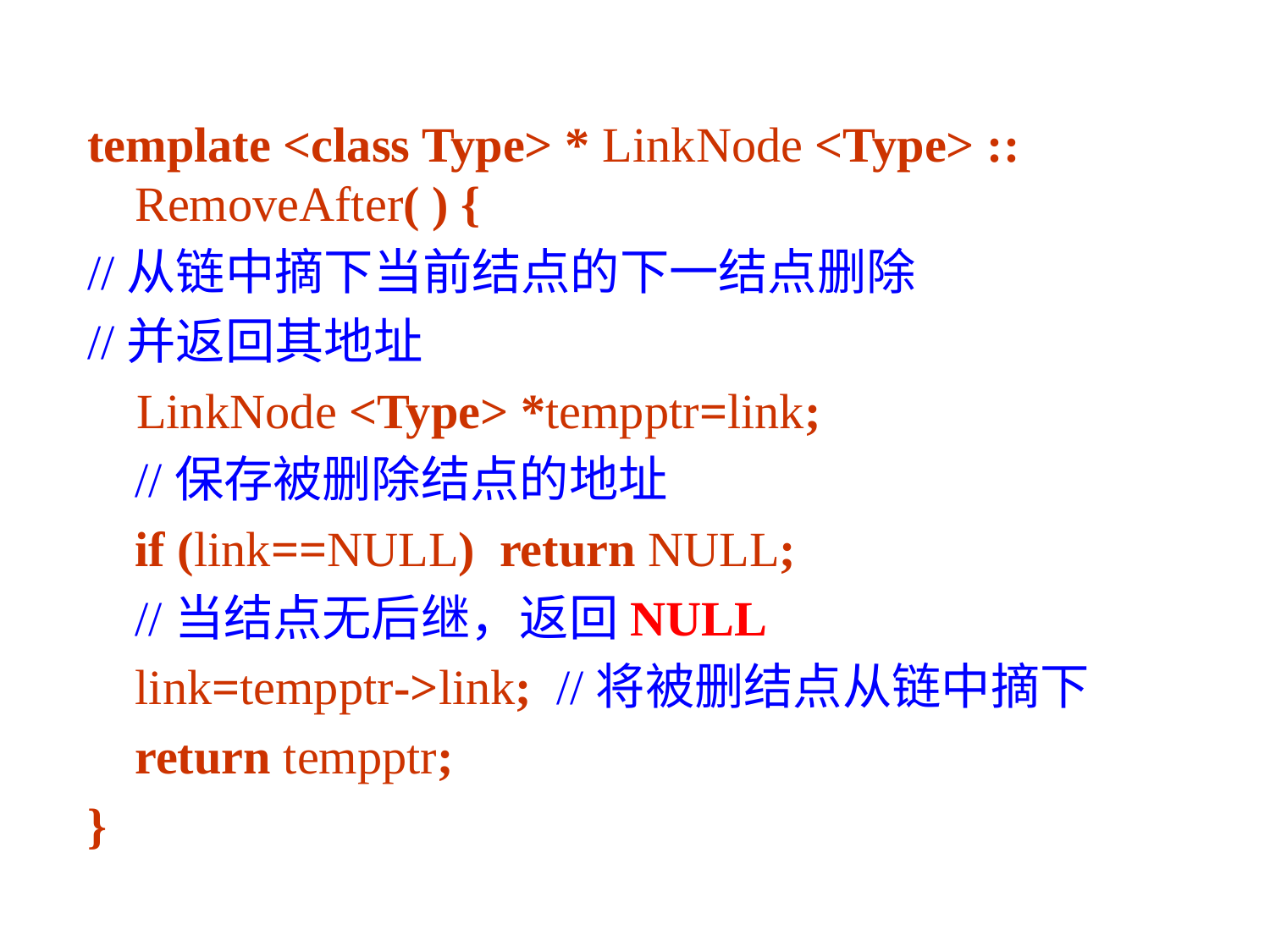

template <class Type> * LinkNode <Type> :: 	RemoveAfter( ) {
//从链中摘下当前结点的下一结点删除
//并返回其地址
    LinkNode <Type> *tempptr=link;
	//保存被删除结点的地址
	if (link==NULL)  return NULL;
	//当结点无后继，返回NULL
	link=tempptr->link;  //将被删结点从链中摘下
	return tempptr;
}
158